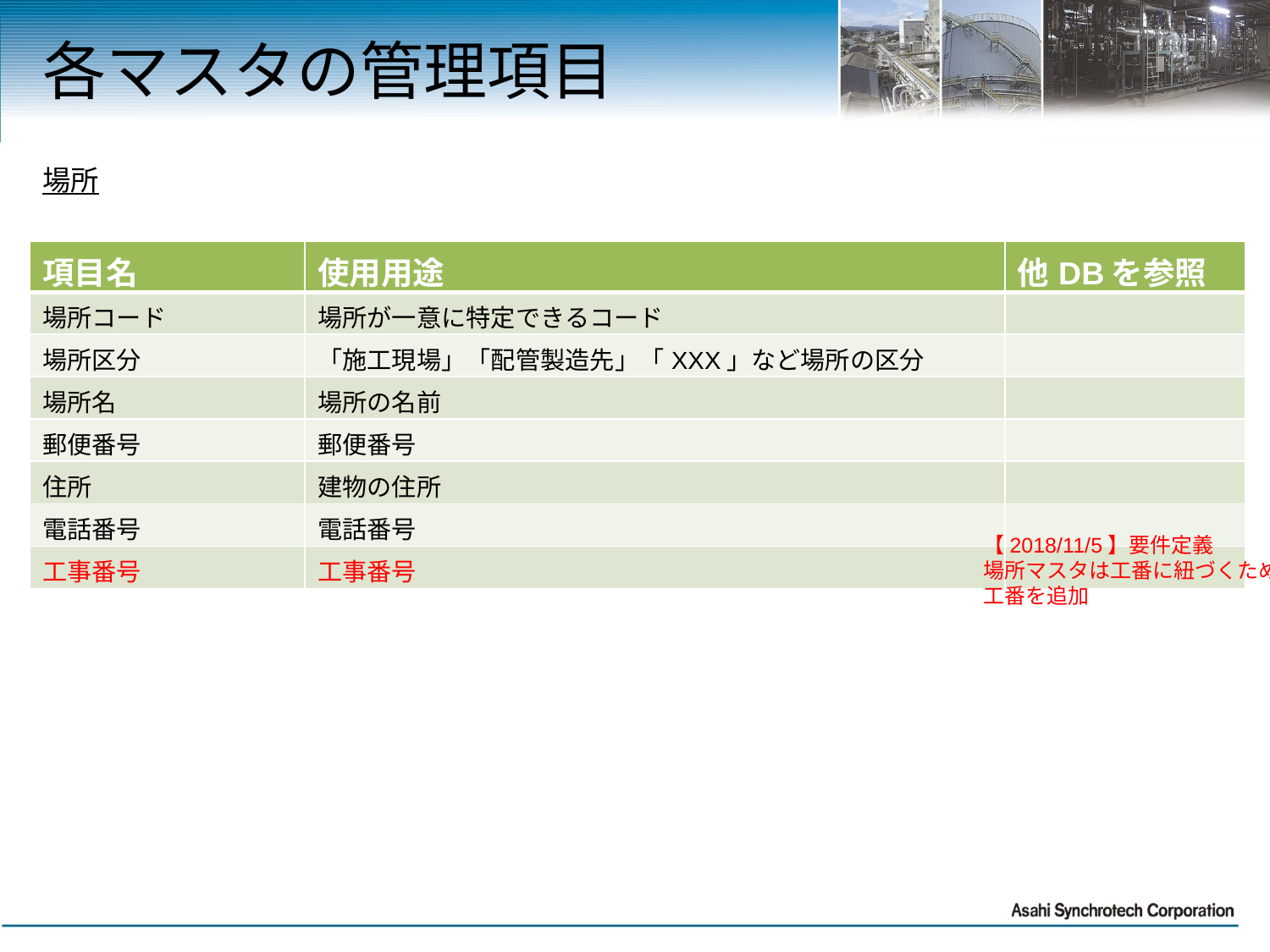

# 各マスタの管理項目
場所
| 項目名 | 使用用途 | 他DBを参照 |
| --- | --- | --- |
| 場所コード | 場所が一意に特定できるコード |  |
| 場所区分 | 「施工現場」「配管製造先」「XXX」など場所の区分 |  |
| 場所名 | 場所の名前 |  |
| 郵便番号 | 郵便番号 |  |
| 住所 | 建物の住所 |  |
| 電話番号 | 電話番号 |  |
| 工事番号 | 工事番号 |  |
【2018/11/5】要件定義
場所マスタは工番に紐づくため
工番を追加